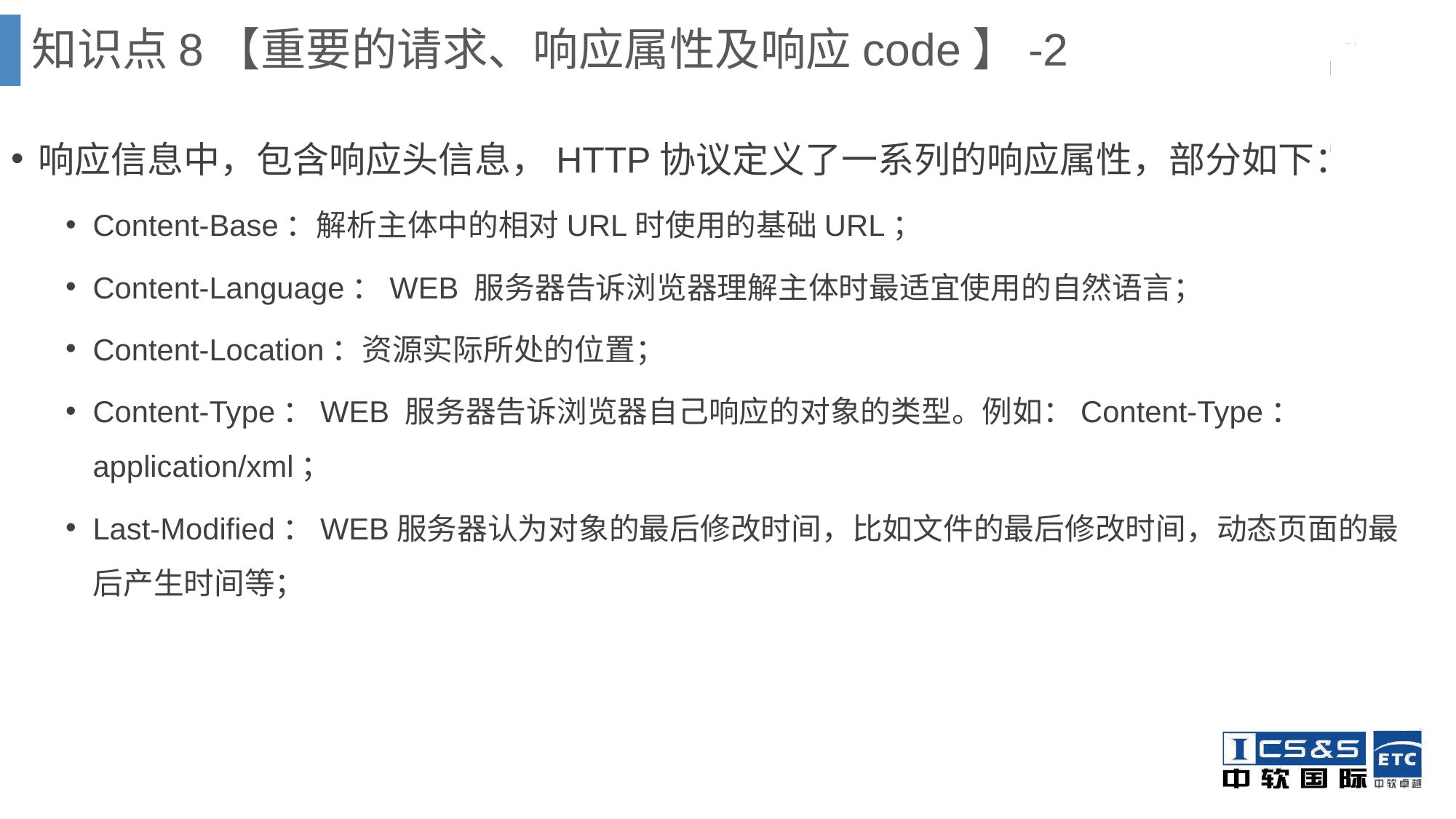

知识点8【重要的请求、响应属性及响应code】-2
响应信息中，包含响应头信息，HTTP协议定义了一系列的响应属性，部分如下：
Content-Base：解析主体中的相对URL时使用的基础URL；
Content-Language：WEB 服务器告诉浏览器理解主体时最适宜使用的自然语言；
Content-Location：资源实际所处的位置；
Content-Type：WEB 服务器告诉浏览器自己响应的对象的类型。例如：Content-Type：application/xml；
Last-Modified：WEB服务器认为对象的最后修改时间，比如文件的最后修改时间，动态页面的最后产生时间等；